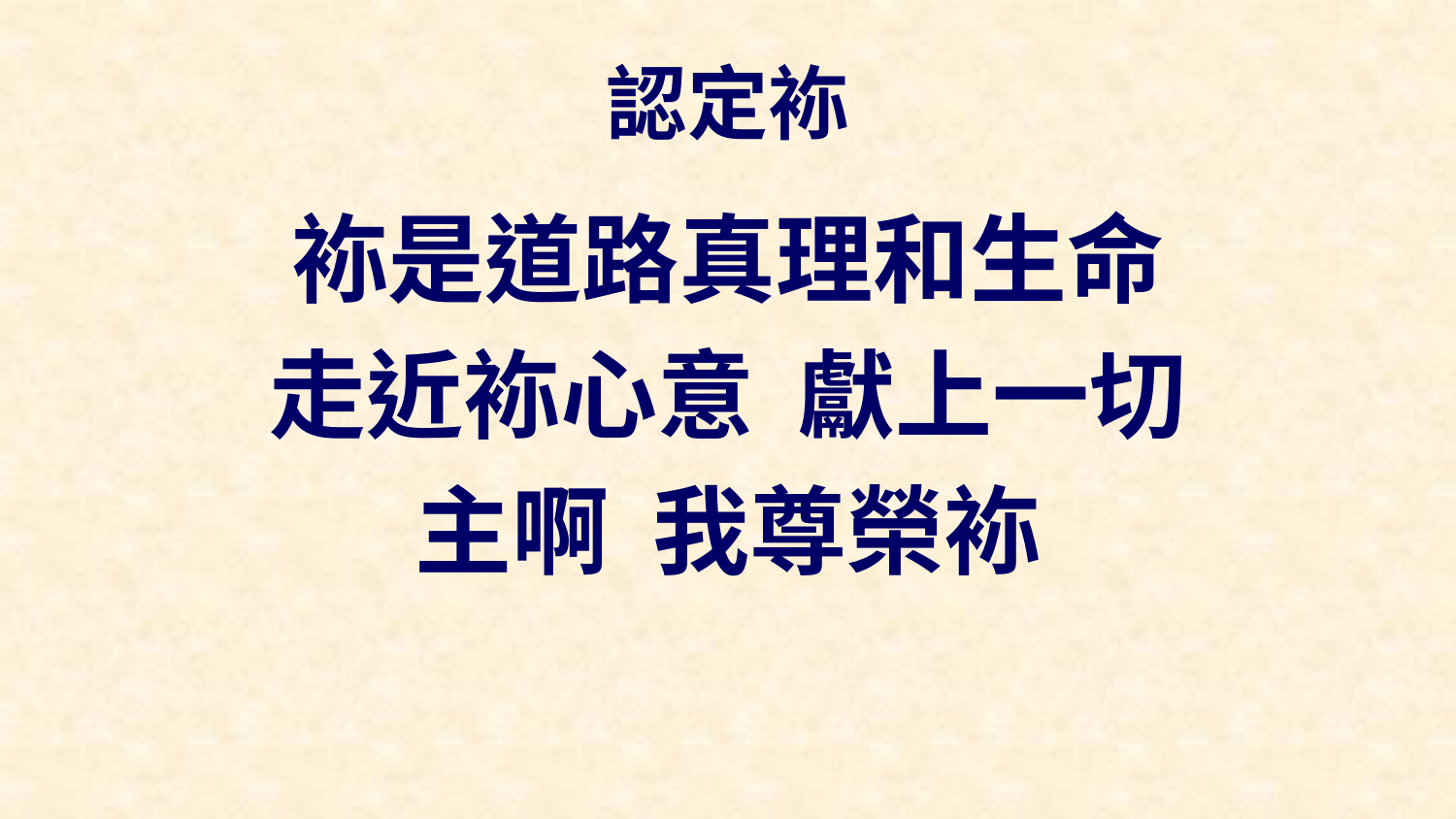

# 認定袮
袮是道路真理和生命
走近袮心意  獻上一切
主啊  我尊榮袮